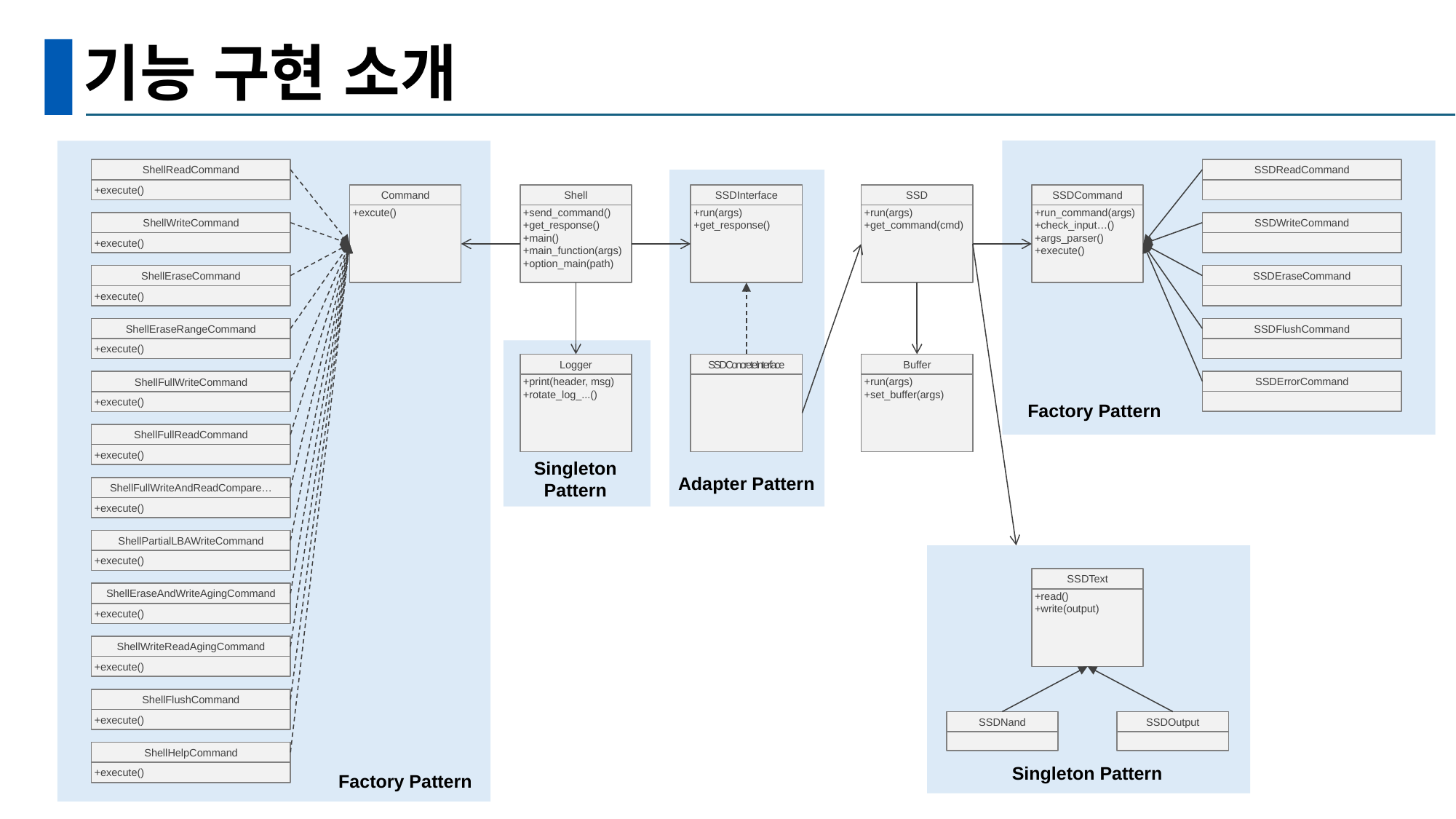

# 기능 구현 소개

ShellReadCommand
 +execute()
SSDReadCommand

Command
 +excute()

Shell
 +send_command()
 +get_response()
 +main()
 +main_function(args)
 +option_main(path)

SSDInterface
 +run(args)
 +get_response()

SSD
 +run(args)
 +get_command(cmd)

SSDCommand
 +run_command(args)
 +check_input…()
 +args_parser()
 +execute()

ShellWriteCommand
 +execute()
SSDWriteCommand

ShellEraseCommand
 +execute()
SSDEraseCommand

ShellEraseRangeCommand
 +execute()
SSDFlushCommand

Logger
 +print(header, msg)
 +rotate_log_...()

SSDConcreteInterface

Buffer
 +run(args)
 +set_buffer(args)

SSDErrorCommand

ShellFullWriteCommand
 +execute()
Factory Pattern
ShellFullReadCommand
 +execute()
Singleton
Pattern
Adapter Pattern
ShellFullWriteAndReadCompare…
 +execute()
ShellPartialLBAWriteCommand
 +execute()

SSDText
 +read()
 +write(output)

ShellEraseAndWriteAgingCommand
 +execute()
ShellWriteReadAgingCommand
 +execute()
ShellFlushCommand
 +execute()
SSDNand

SSDOutput

ShellHelpCommand
 +execute()
Singleton Pattern
Factory Pattern